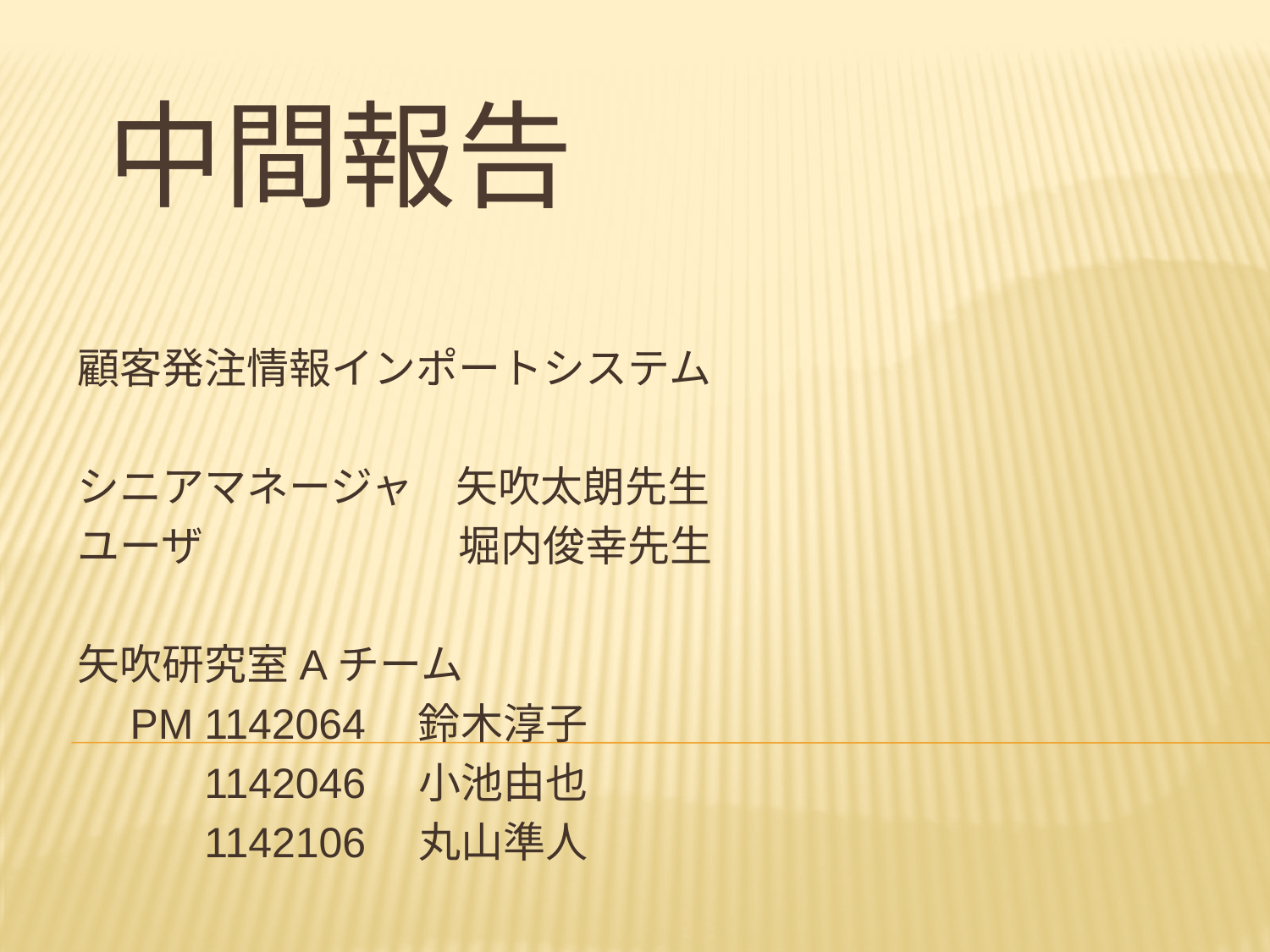

# 中間報告

顧客発注情報インポートシステム

シニアマネージャ　矢吹太朗先生
ユーザ　		堀内俊幸先生

矢吹研究室Aチーム
　PM	1142064　鈴木淳子
	1142046　小池由也
	1142106　丸山準人